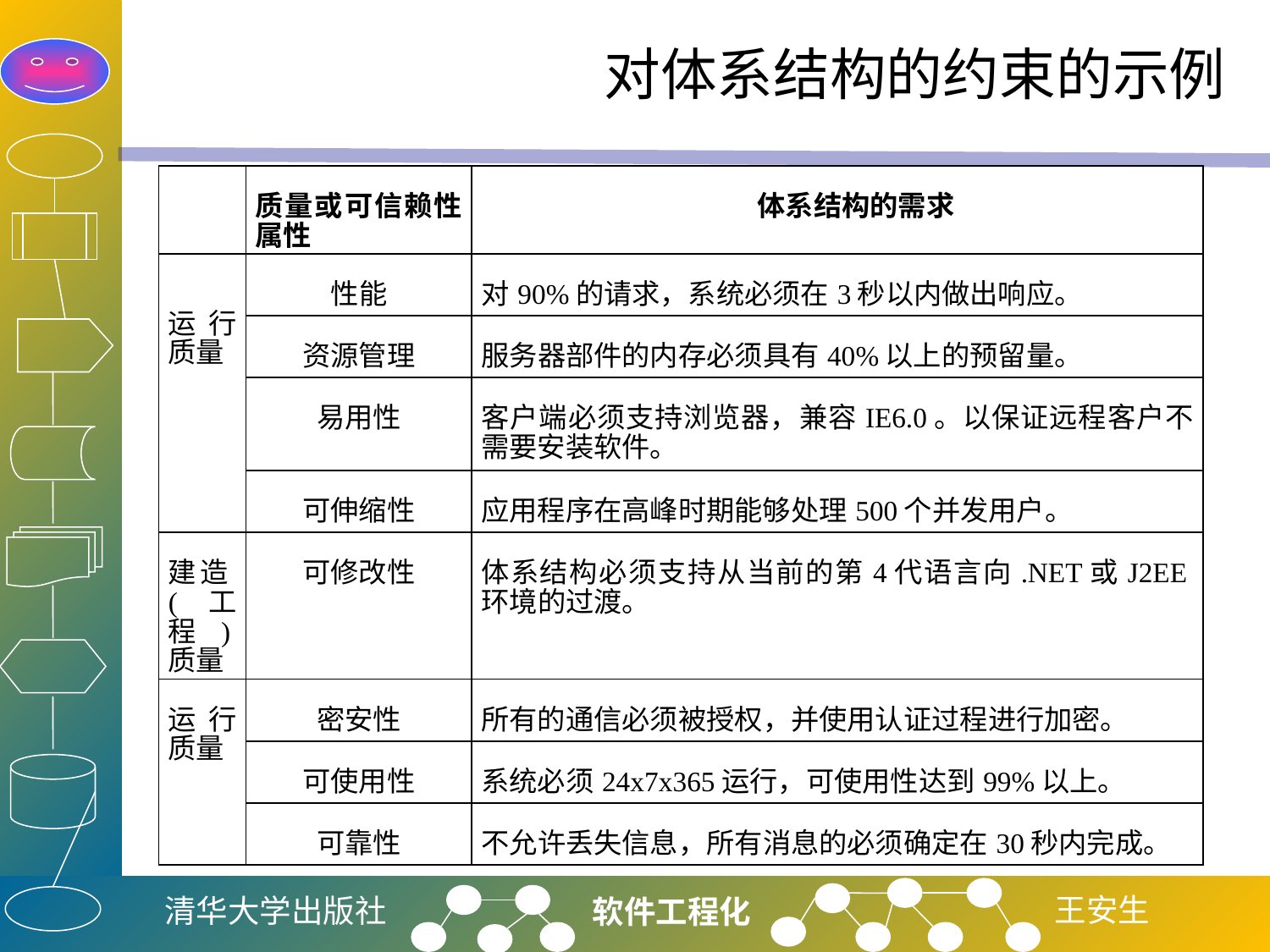

# 对体系结构的约束的示例
|  | 质量或可信赖性属性 | 体系结构的需求 |
| --- | --- | --- |
| 运行质量 | 性能 | 对90%的请求，系统必须在3秒以内做出响应。 |
|  | 资源管理 | 服务器部件的内存必须具有40%以上的预留量。 |
|  | 易用性 | 客户端必须支持浏览器，兼容IE6.0。以保证远程客户不需要安装软件。 |
|  | 可伸缩性 | 应用程序在高峰时期能够处理500个并发用户。 |
| 建造(工程)质量 | 可修改性 | 体系结构必须支持从当前的第4代语言向.NET或J2EE环境的过渡。 |
| 运行质量 | 密安性 | 所有的通信必须被授权，并使用认证过程进行加密。 |
|  | 可使用性 | 系统必须24x7x365运行，可使用性达到99%以上。 |
|  | 可靠性 | 不允许丢失信息，所有消息的必须确定在30秒内完成。 |